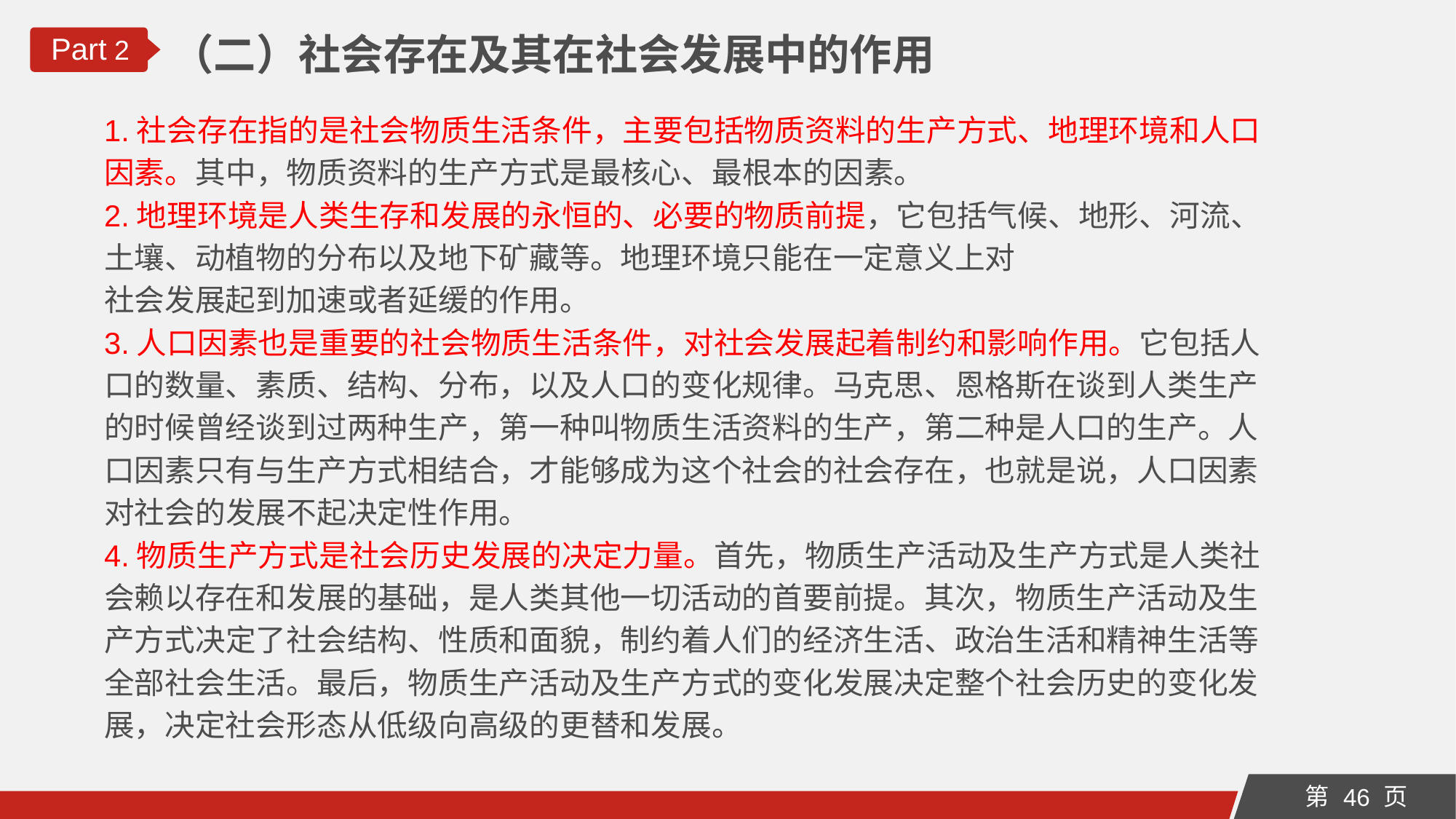

（二）社会存在及其在社会发展中的作用
Part 2

1.社会存在指的是社会物质生活条件，主要包括物质资料的生产方式、地理环境和人口因素。其中，物质资料的生产方式是最核心、最根本的因素。
2.地理环境是人类生存和发展的永恒的、必要的物质前提，它包括气候、地形、河流、土壤、动植物的分布以及地下矿藏等。地理环境只能在一定意义上对
社会发展起到加速或者延缓的作用。
3.人口因素也是重要的社会物质生活条件，对社会发展起着制约和影响作用。它包括人口的数量、素质、结构、分布，以及人口的变化规律。马克思、恩格斯在谈到人类生产的时候曾经谈到过两种生产，第一种叫物质生活资料的生产，第二种是人口的生产。人口因素只有与生产方式相结合，才能够成为这个社会的社会存在，也就是说，人口因素对社会的发展不起决定性作用。
4.物质生产方式是社会历史发展的决定力量。首先，物质生产活动及生产方式是人类社会赖以存在和发展的基础，是人类其他一切活动的首要前提。其次，物质生产活动及生产方式决定了社会结构、性质和面貌，制约着人们的经济生活、政治生活和精神生活等全部社会生活。最后，物质生产活动及生产方式的变化发展决定整个社会历史的变化发展，决定社会形态从低级向高级的更替和发展。